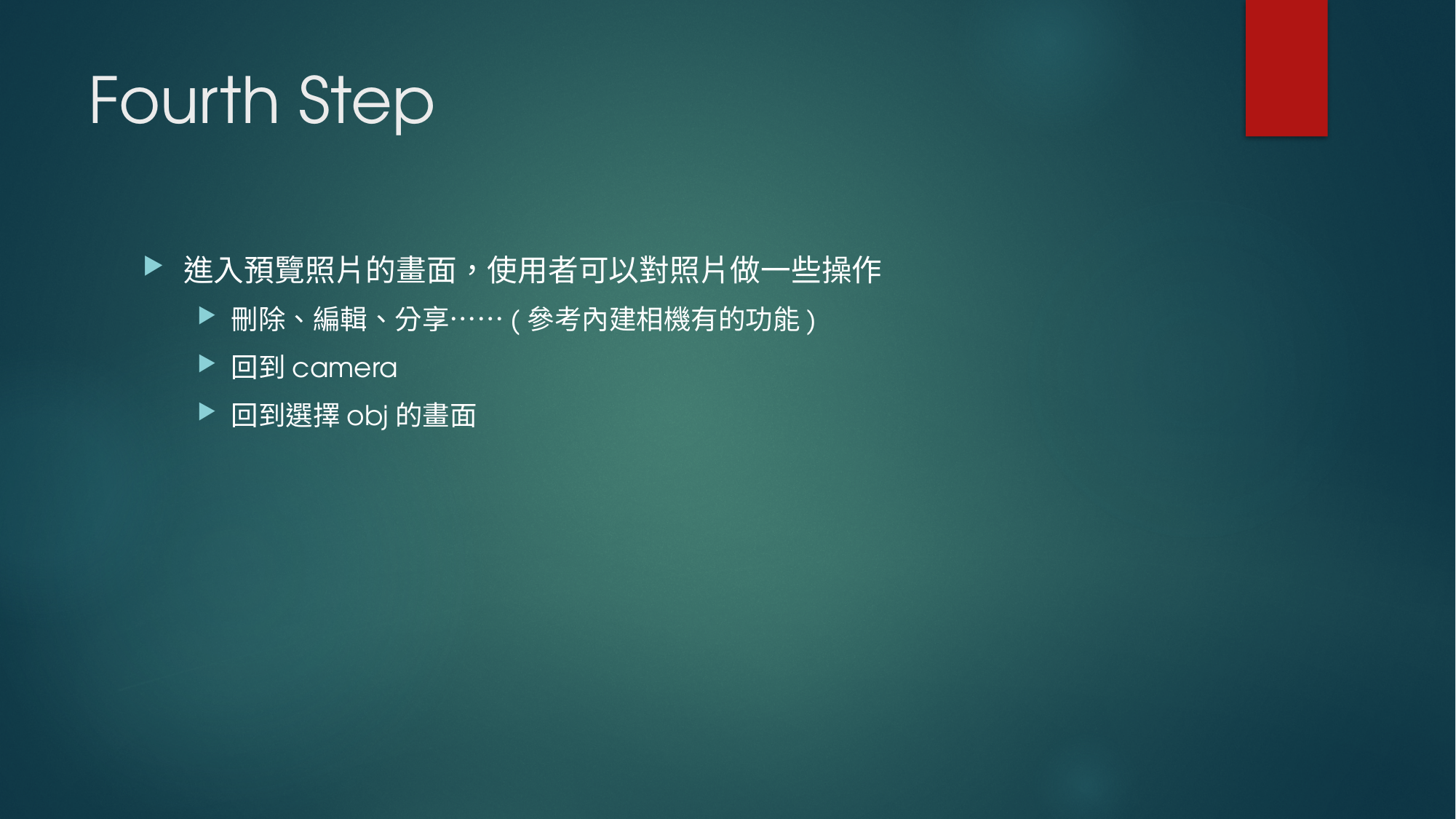

# Fourth Step
進入預覽照片的畫面，使用者可以對照片做一些操作
刪除、編輯、分享……(參考內建相機有的功能)
回到camera
回到選擇obj的畫面